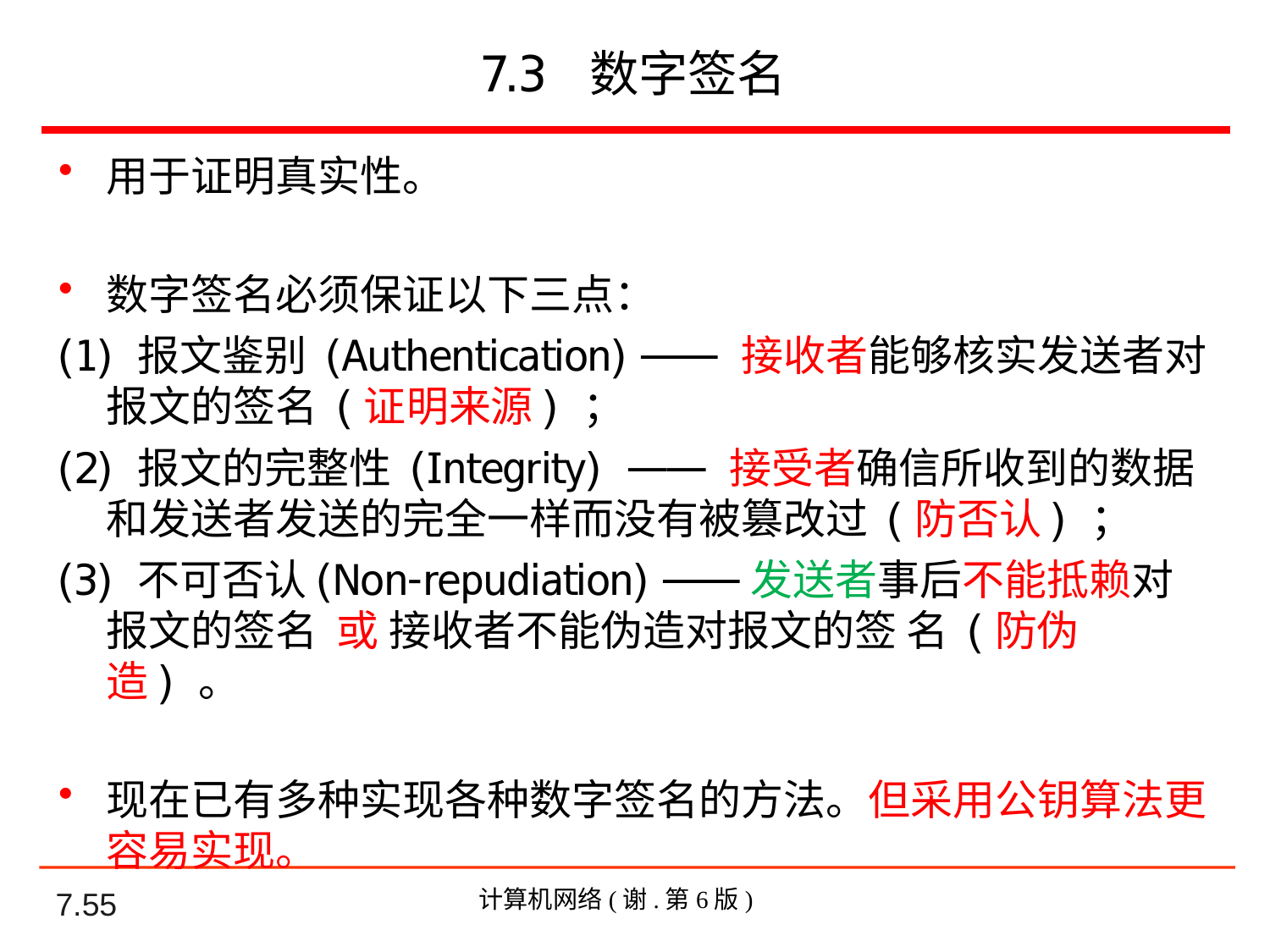

# 7.3  数字签名
用于证明真实性。

数字签名必须保证以下三点：
(1) 报文鉴别 (Authentication) —— 接收者能够核实发送者对报文的签名 (证明来源) ；
(2) 报文的完整性 (Integrity)  —— 接受者确信所收到的数据和发送者发送的完全一样而没有被篡改过 (防否认) ；
(3) 不可否认(Non-repudiation) ——发送者事后不能抵赖对报文的签名  或 接收者不能伪造对报文的签 名 (防伪造) 。

现在已有多种实现各种数字签名的方法。但采用公钥算法更容易实现。